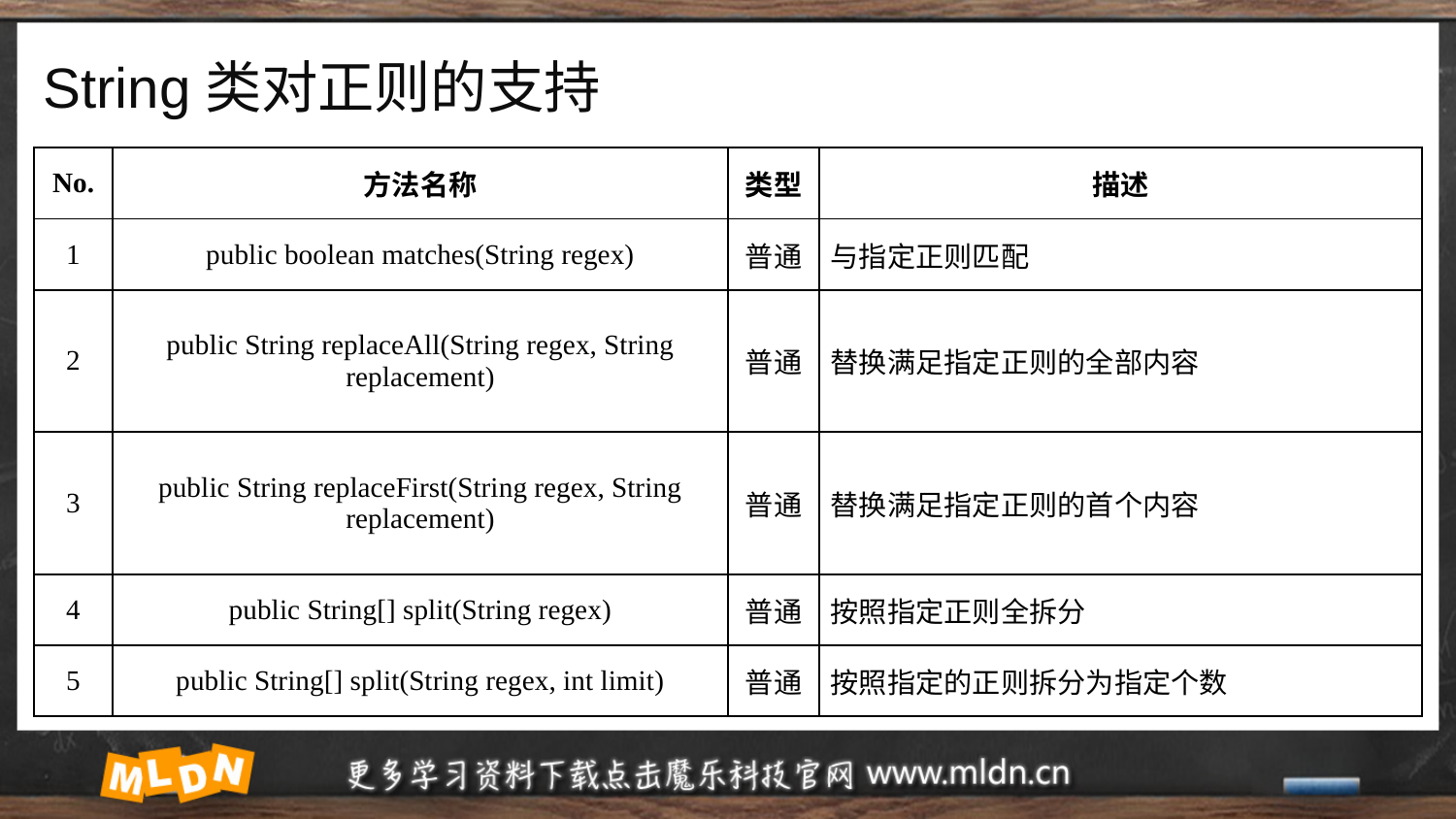

# String类对正则的支持
| No. | 方法名称 | 类型 | 描述 |
| --- | --- | --- | --- |
| 1 | public boolean matches(String regex) | 普通 | 与指定正则匹配 |
| 2 | public String replaceAll(String regex, String replacement) | 普通 | 替换满足指定正则的全部内容 |
| 3 | public String replaceFirst(String regex, String replacement) | 普通 | 替换满足指定正则的首个内容 |
| 4 | public String[] split(String regex) | 普通 | 按照指定正则全拆分 |
| 5 | public String[] split(String regex, int limit) | 普通 | 按照指定的正则拆分为指定个数 |